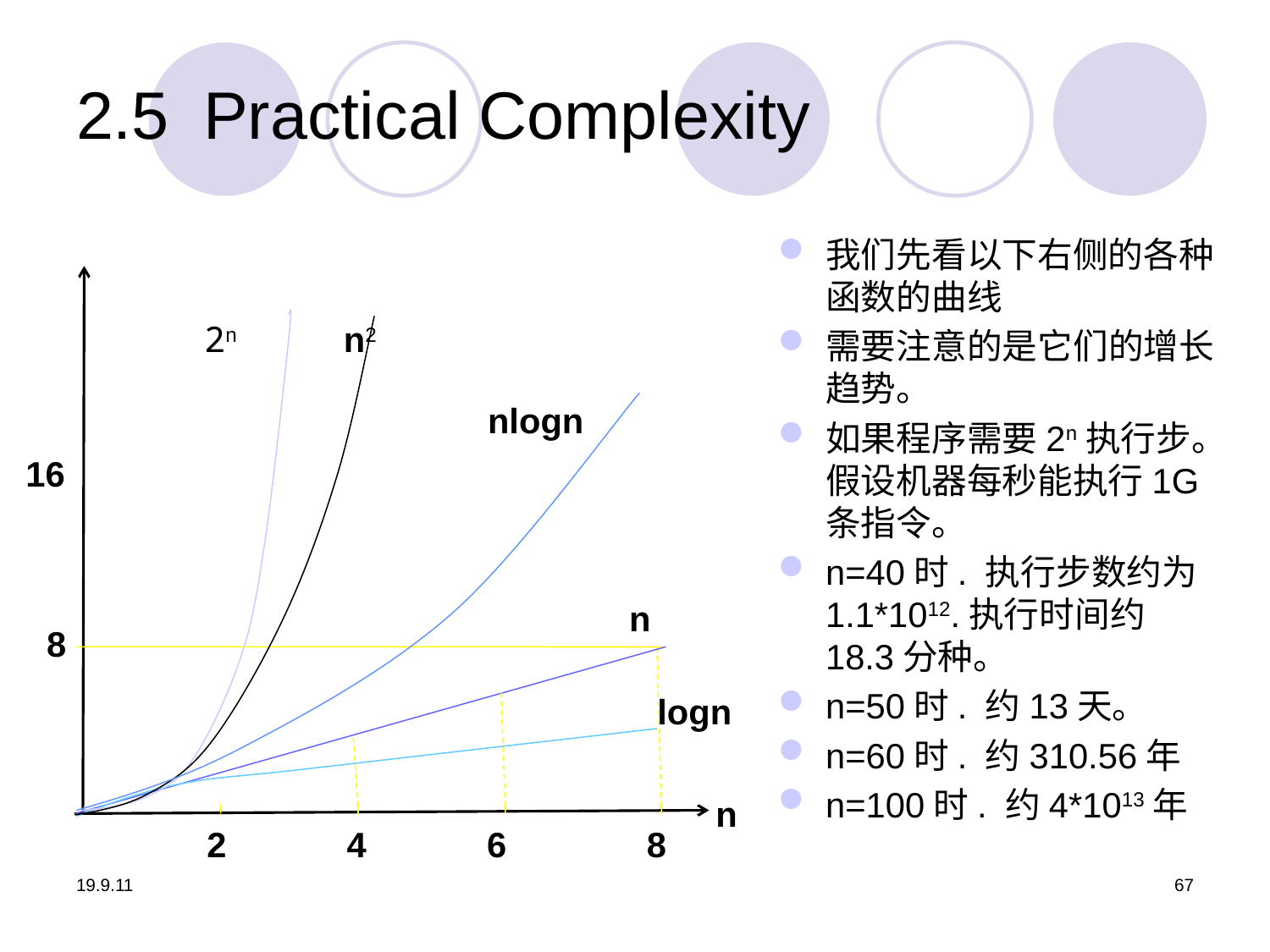

# 2.5	Practical Complexity
我们先看以下右侧的各种函数的曲线
需要注意的是它们的增长趋势。
如果程序需要2n执行步。假设机器每秒能执行1G条指令。
n=40时. 执行步数约为1.1*1012.执行时间约18.3分种。
n=50时. 约13天。
n=60时. 约310.56年
n=100时. 约4*1013年

2n
n2

nlogn

16
n
8

logn

n

2
4
6
8
19.9.11
67